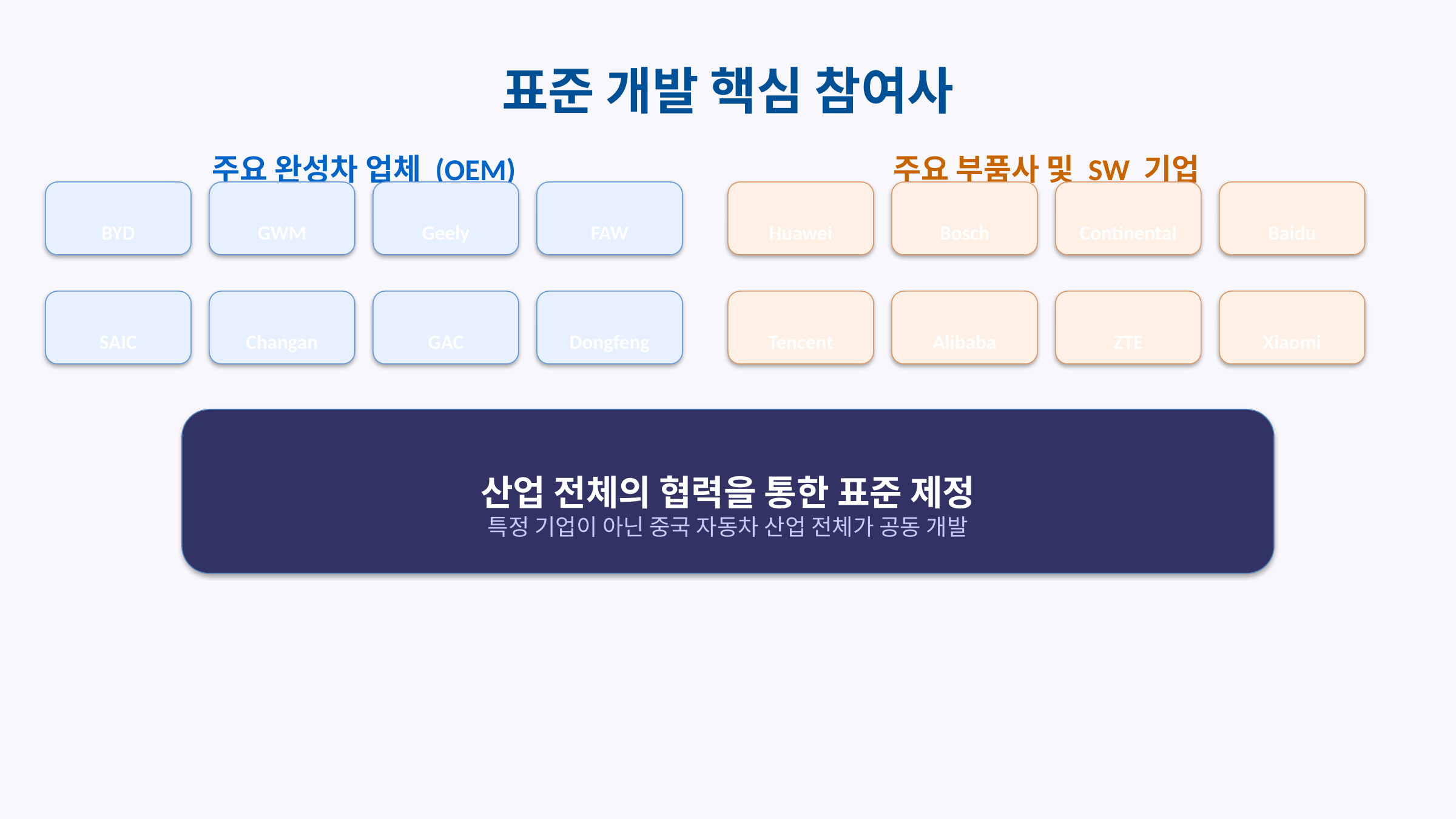

표준 개발 핵심 참여사
#

주요 완성차 업체 (OEM)

주요 부품사 및 SW 기업

BYD

GWM

Geely

FAW

Huawei

Bosch

Continental

Baidu

SAIC

Changan

GAC

Dongfeng

Tencent

Alibaba

ZTE

Xiaomi

산업 전체의 협력을 통한 표준 제정
특정 기업이 아닌 중국 자동차 산업 전체가 공동 개발